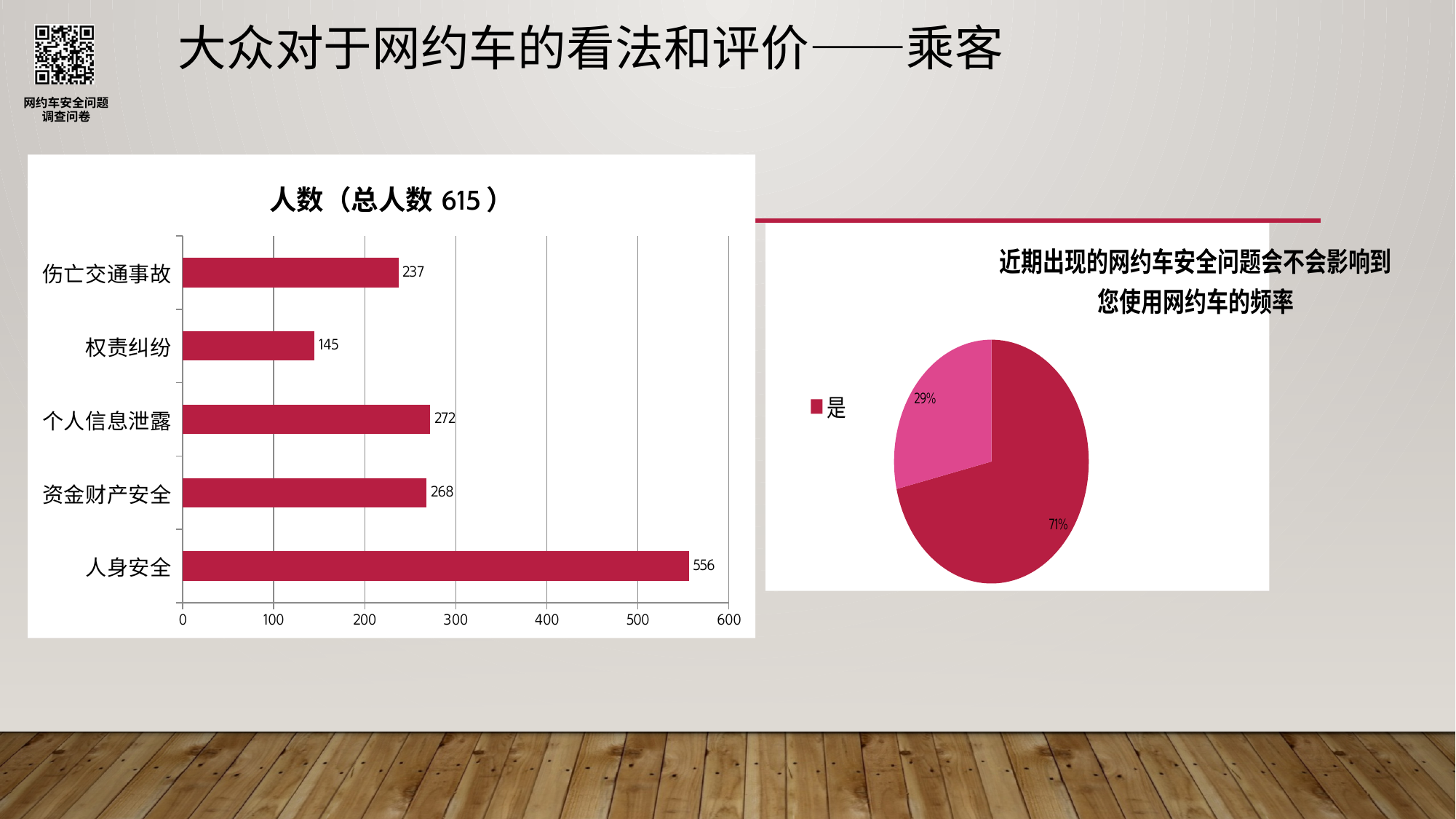

# 大众对于网约车的看法和评价——乘客

### Chart: 人数（总人数615）

| Category | 人数 |
|---|---|
| 人身安全 | 556.0 |
| 资金财产安全 | 268.0 |
| 个人信息泄露 | 272.0 |
| 权责纠纷 | 145.0 |
| 伤亡交通事故 | 237.0 |

### Chart: 近期出现的网约车安全问题会不会影响到您使用网约车的频率

| Category | 影响 |
|---|---|
| 是 | 439.0 |
| 否 | 176.0 |